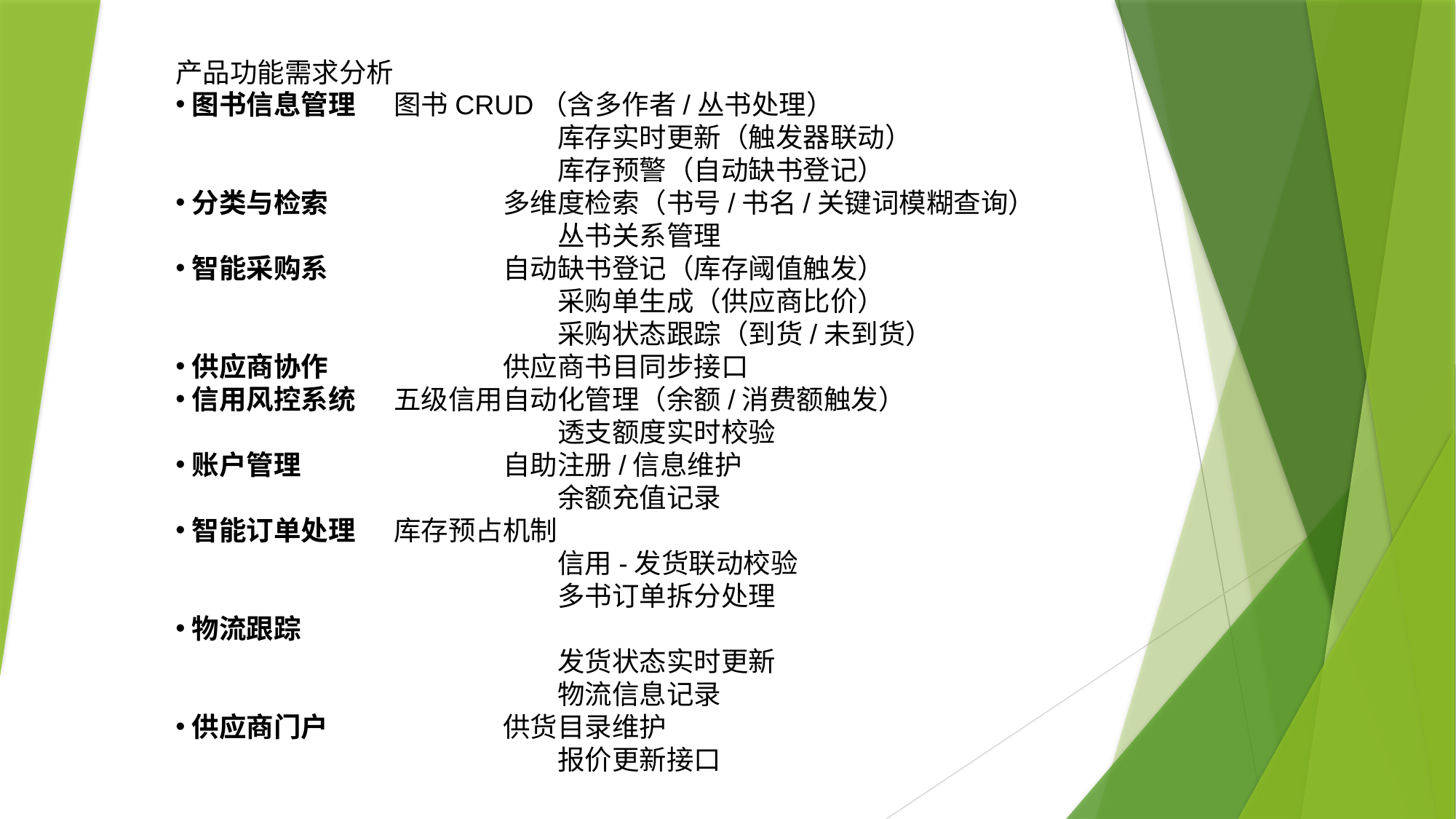

产品功能需求分析
​图书信息管理	图书CRUD（含多作者/丛书处理）
			库存实时更新（触发器联动）
			库存预警（自动缺书登记）
​分类与检索		多维度检索（书号/书名/关键词模糊查询）
			丛书关系管理
​智能采购系		自动缺书登记（库存阈值触发）
			采购单生成（供应商比价）
			采购状态跟踪（到货/未到货）
​供应商协作		供应商书目同步接口
​信用风控系统	五级信用自动化管理（余额/消费额触发）
			透支额度实时校验
​账户管理		自助注册/信息维护
			余额充值记录
​智能订单处理	库存预占机制
			信用-发货联动校验
			多书订单拆分处理
​物流跟踪
			发货状态实时更新
			物流信息记录
​供应商门户		供货目录维护
			报价更新接口